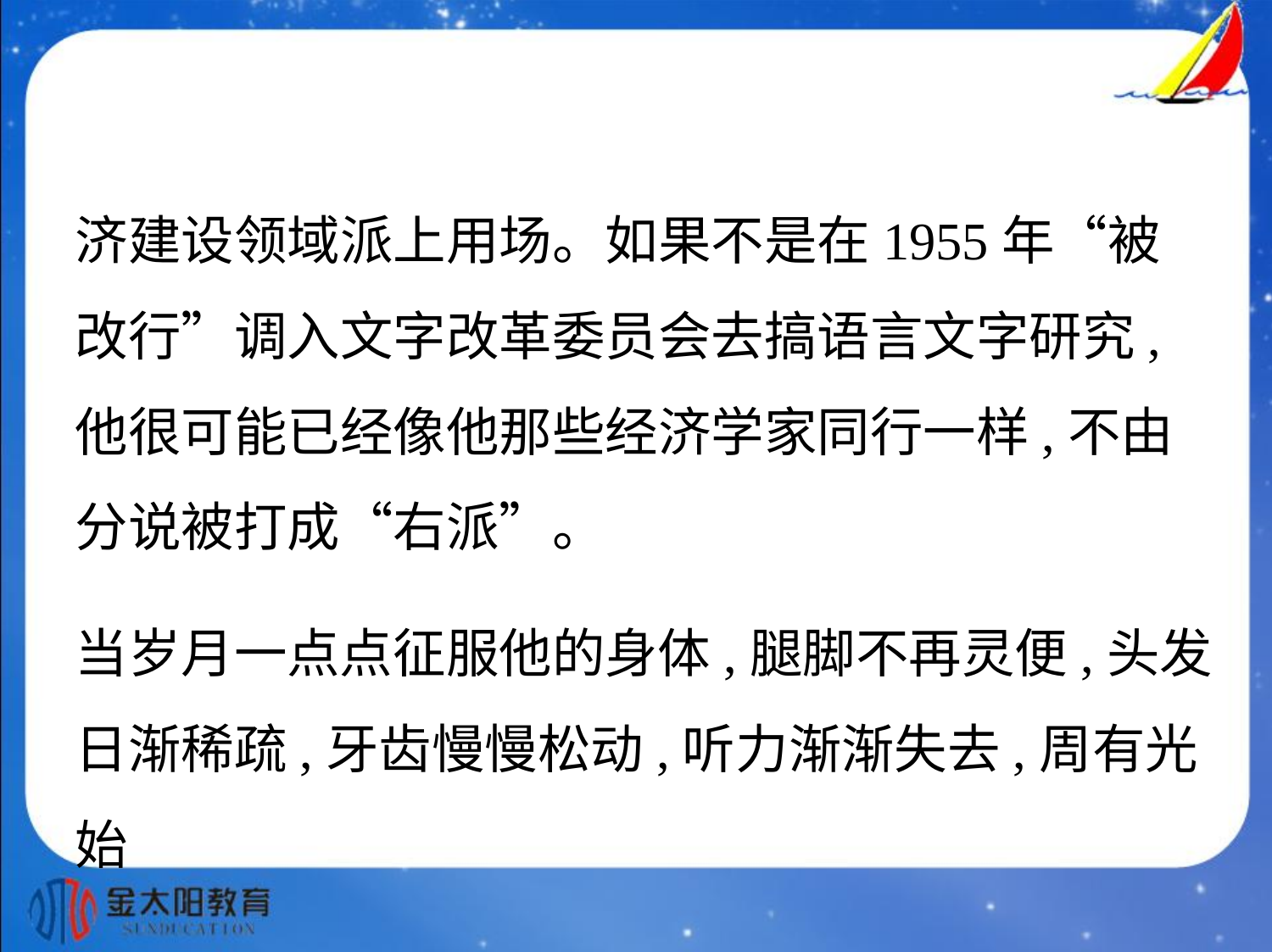

济建设领域派上用场。如果不是在1955年“被
改行”调入文字改革委员会去搞语言文字研究,
他很可能已经像他那些经济学家同行一样,不由
分说被打成“右派”。
当岁月一点点征服他的身体,腿脚不再灵便,头发
日渐稀疏,牙齿慢慢松动,听力渐渐失去,周有光始